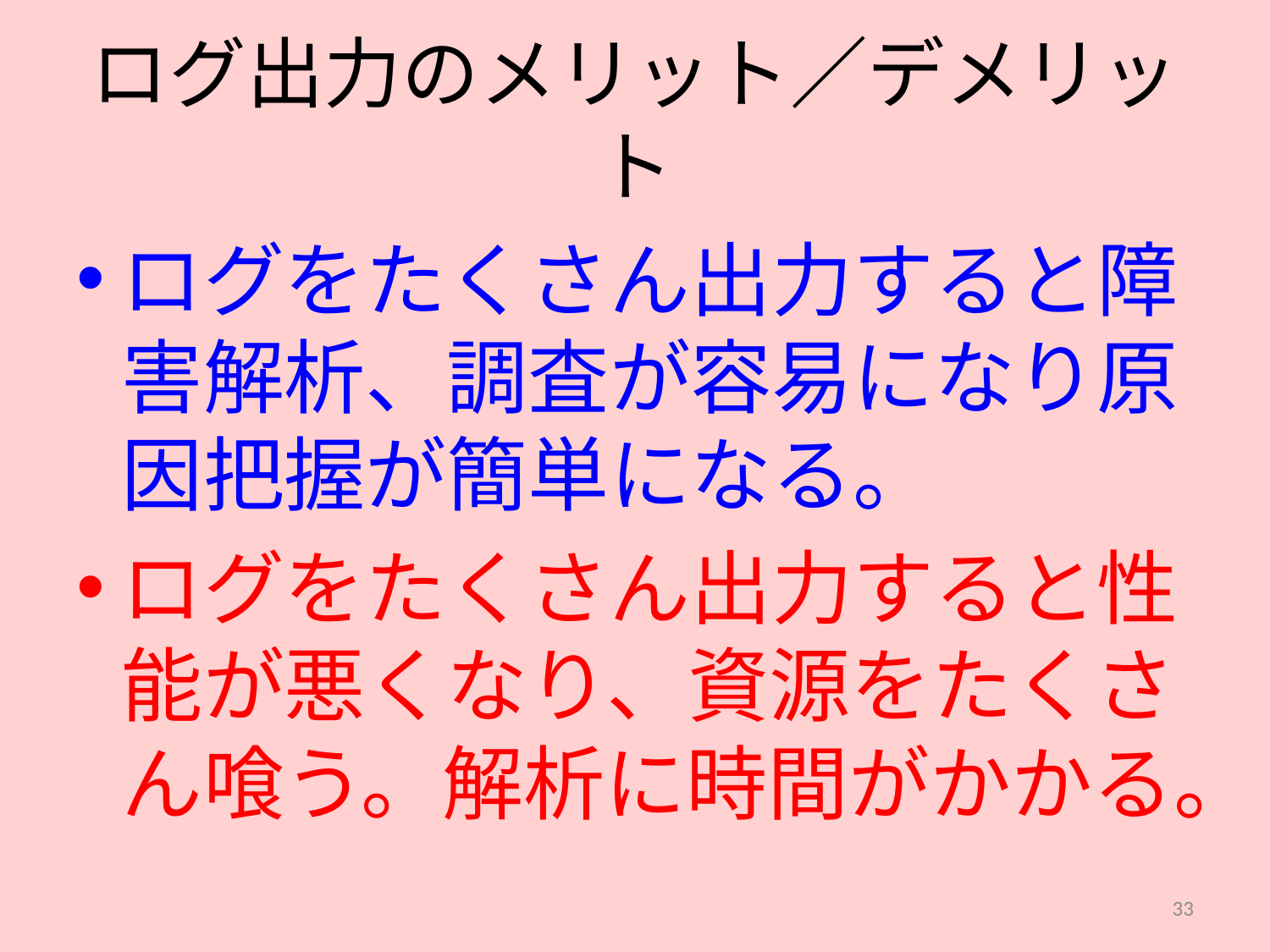

# ログ出力のメリット／デメリット
ログをたくさん出力すると障害解析、調査が容易になり原因把握が簡単になる。
ログをたくさん出力すると性能が悪くなり、資源をたくさん喰う。解析に時間がかかる。
33